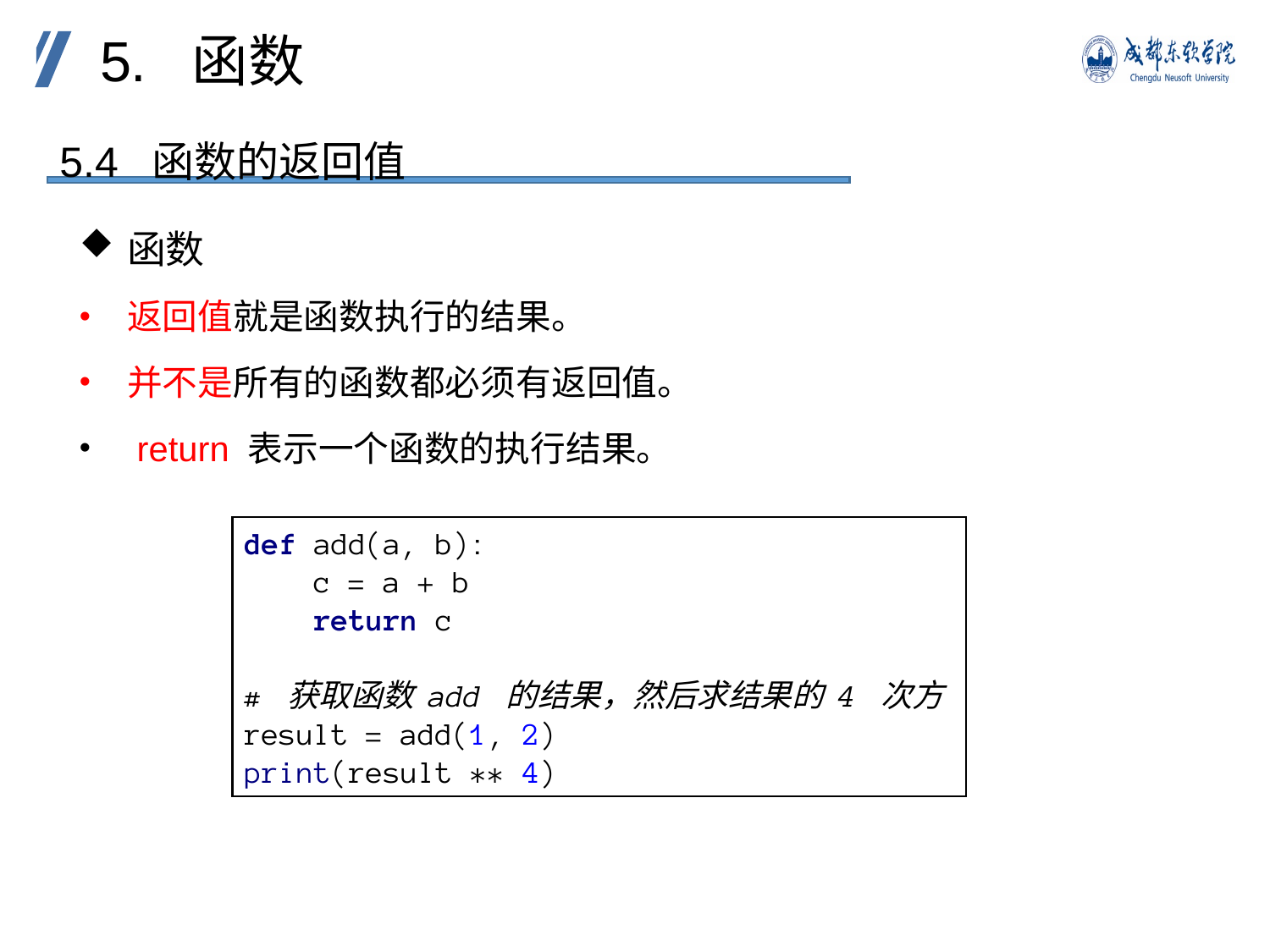

5.  函数
5.4  函数的返回值

函数
返回值就是函数执行的结果。
并不是所有的函数都必须有返回值。
 return 表示一个函数的执行结果。
def add(a, b):
    c = a + b
    return c
# 获取函数 add 的结果，然后求结果的 4 次方
result = add(1, 2)
print(result ** 4)